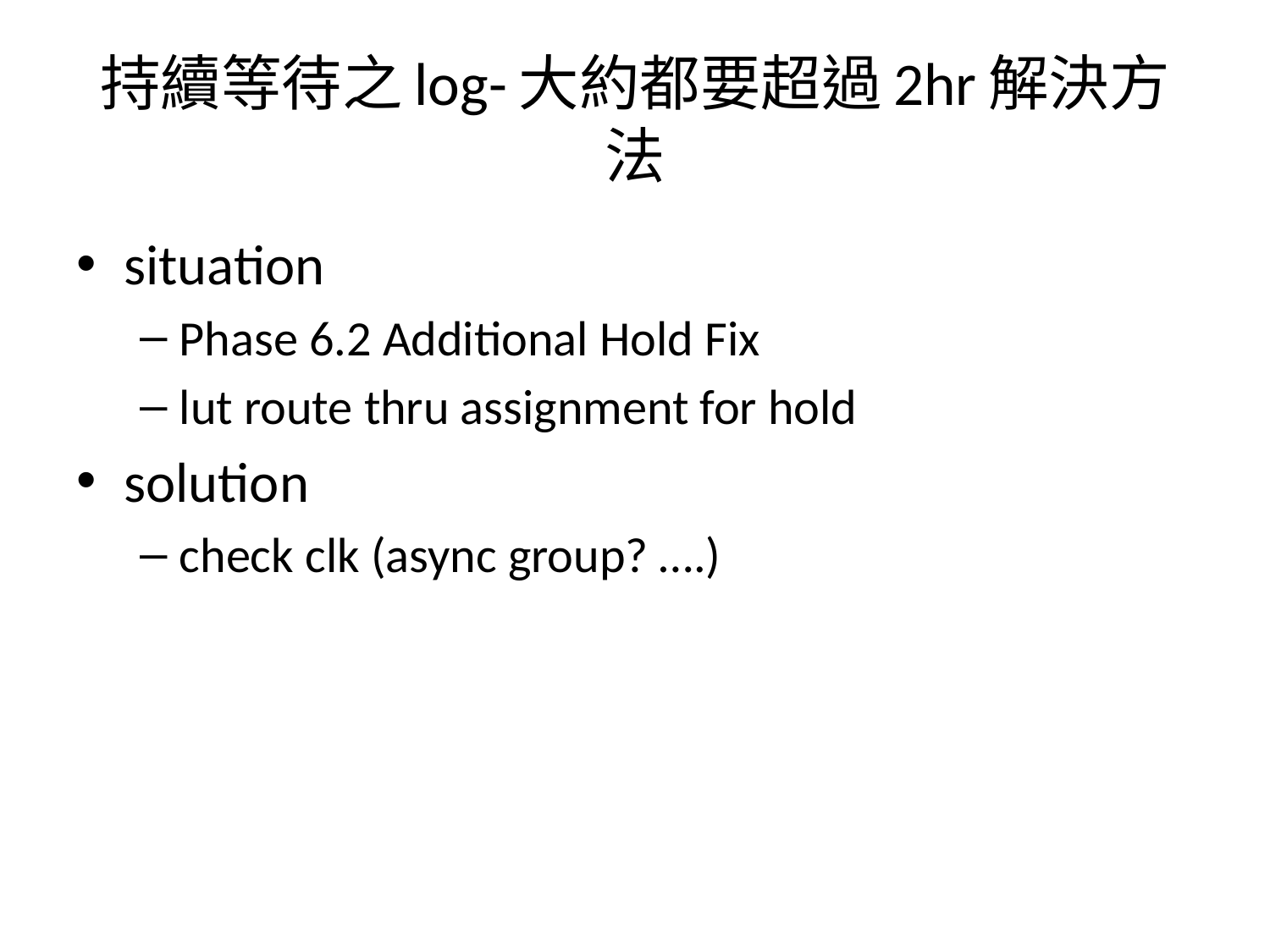

# 持續等待之log-大約都要超過2hr解決方法
situation
Phase 6.2 Additional Hold Fix
lut route thru assignment for hold
solution
check clk (async group? ….)